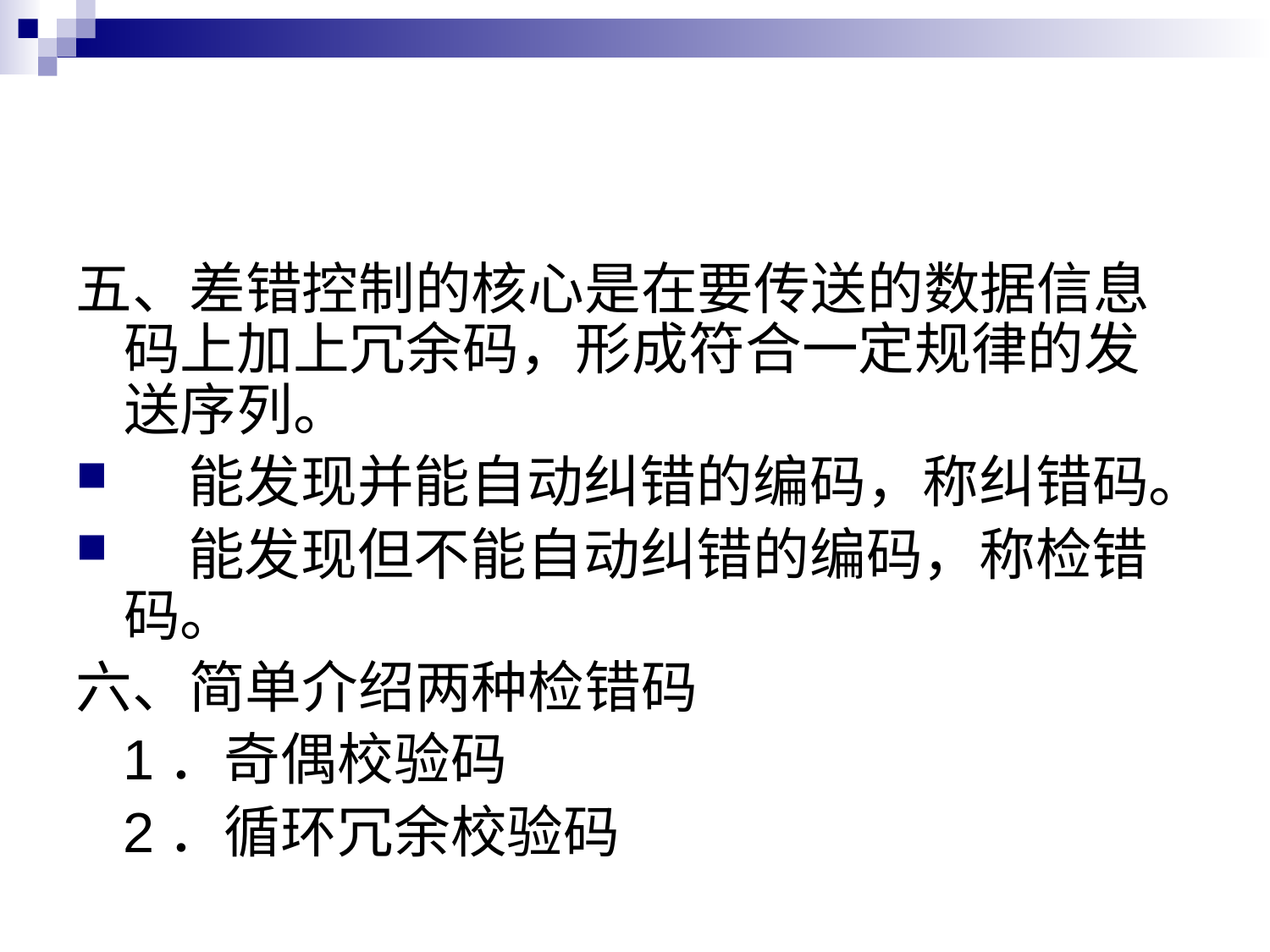

#
五、差错控制的核心是在要传送的数据信息码上加上冗余码，形成符合一定规律的发送序列。
    能发现并能自动纠错的编码，称纠错码。
    能发现但不能自动纠错的编码，称检错码。
六、简单介绍两种检错码
   1．奇偶校验码
   2．循环冗余校验码